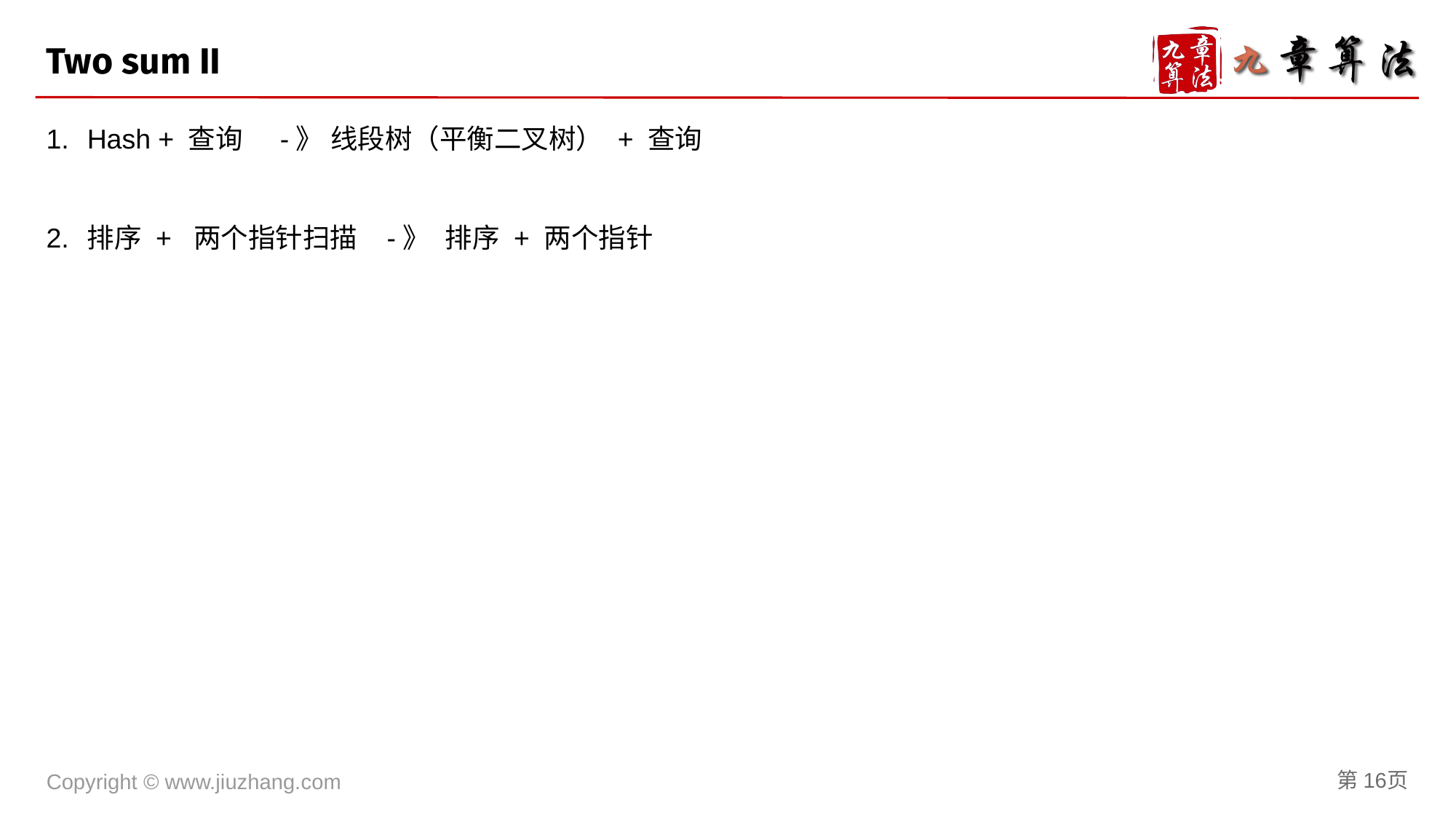

# Two sum II
Hash + 查询    -》 线段树（平衡二叉树） + 查询

排序 +  两个指针扫描   -》  排序 + 两个指针

第16页